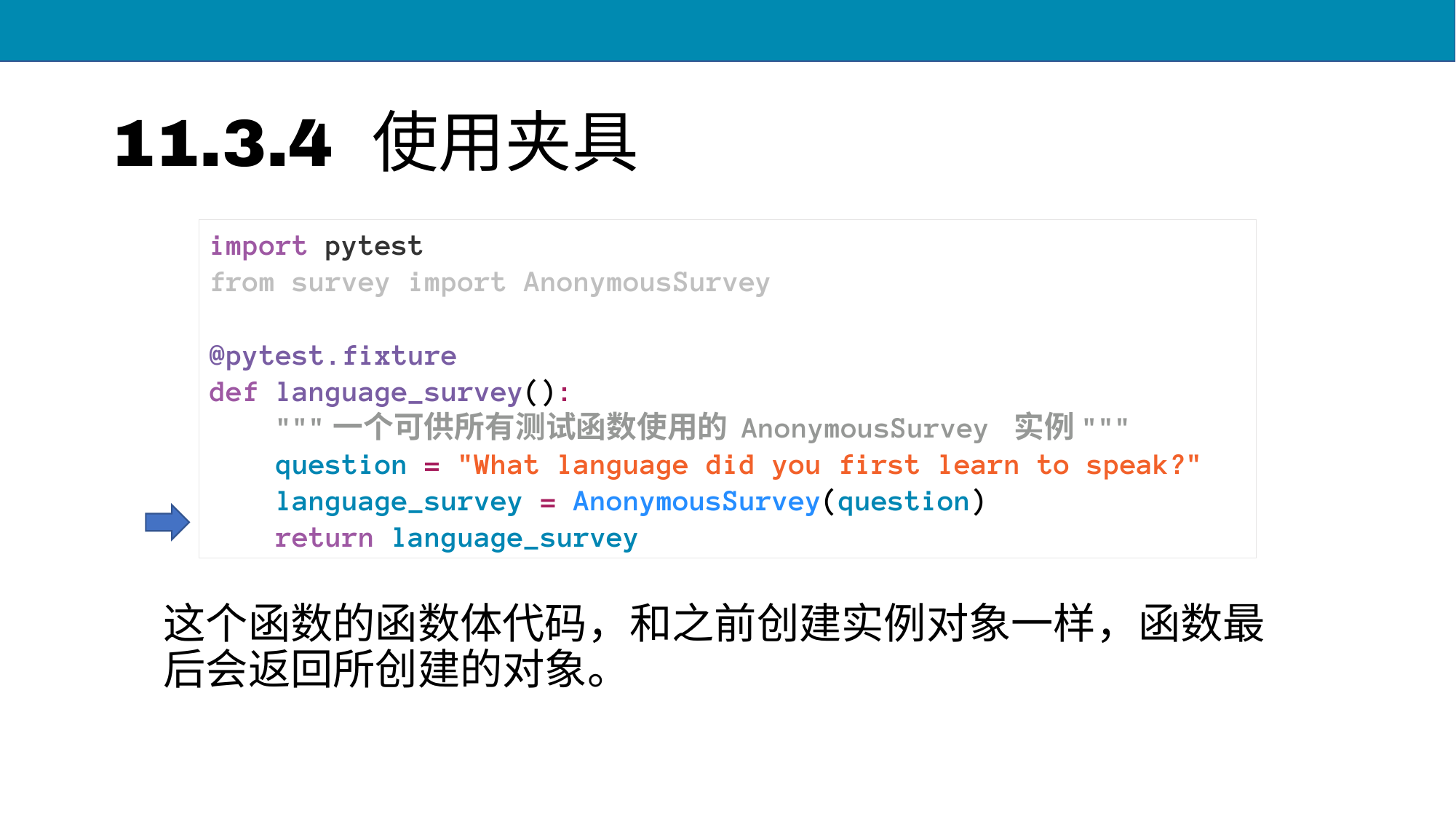

# 11.3.4 使用夹具
import pytest
from survey import AnonymousSurvey
@pytest.fixture
def language_survey():
    """一个可供所有测试函数使用的 AnonymousSurvey 实例"""
    question = "What language did you first learn to speak?"
    language_survey = AnonymousSurvey(question)
    return language_survey

这个函数的函数体代码，和之前创建实例对象一样，函数最后会返回所创建的对象。